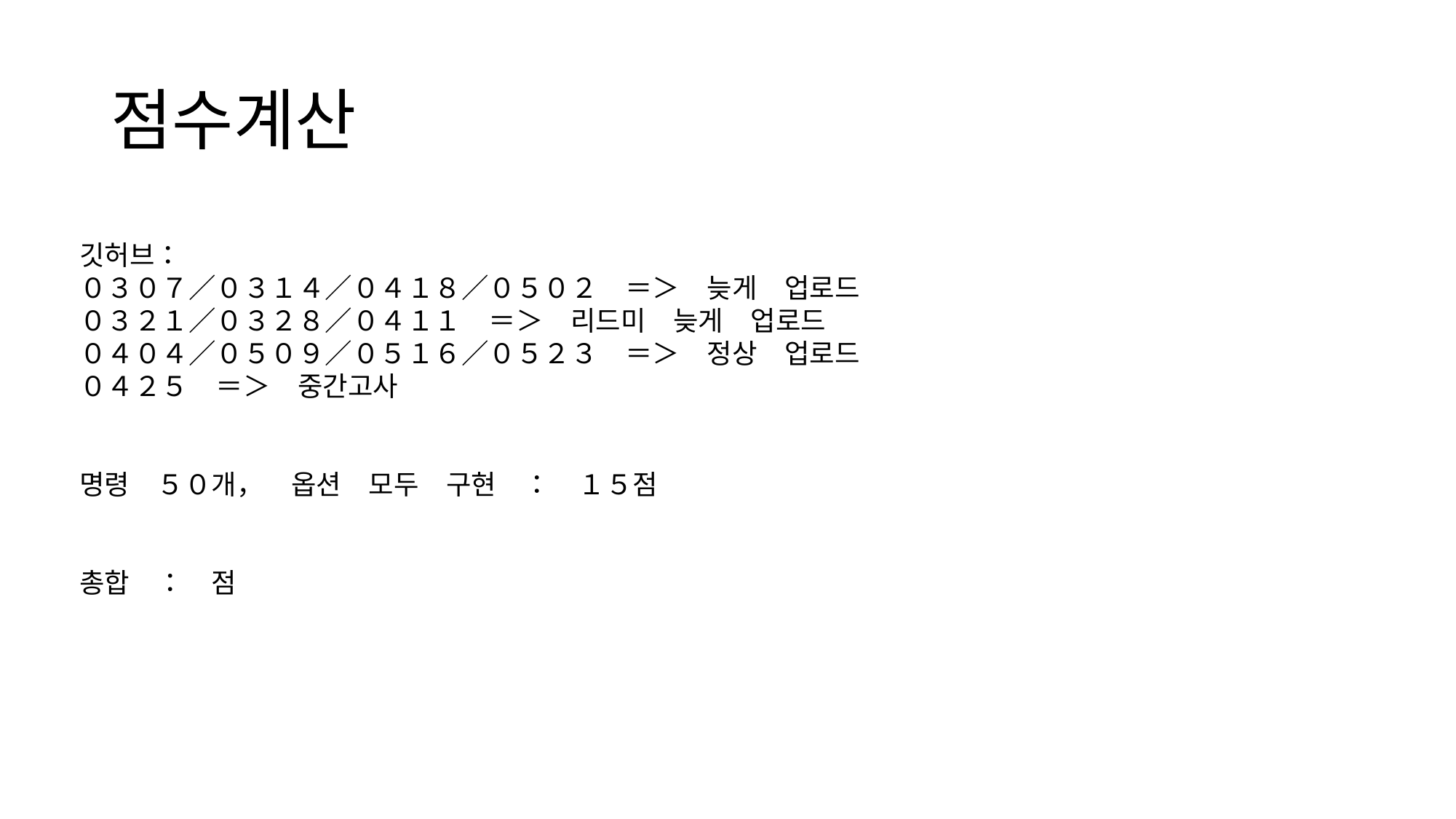

# 점수계산
깃허브：
０３０７／０３１４／０４１８／０５０２　＝＞　늦게　업로드
０３２１／０３２８／０４１１　＝＞　리드미　늦게　업로드
０４０４／０５０９／０５１６／０５２３　＝＞　정상　업로드
０４２５　＝＞　중간고사

명령　５０개，　옵션　모두　구현　：　１５점

총합　：　점